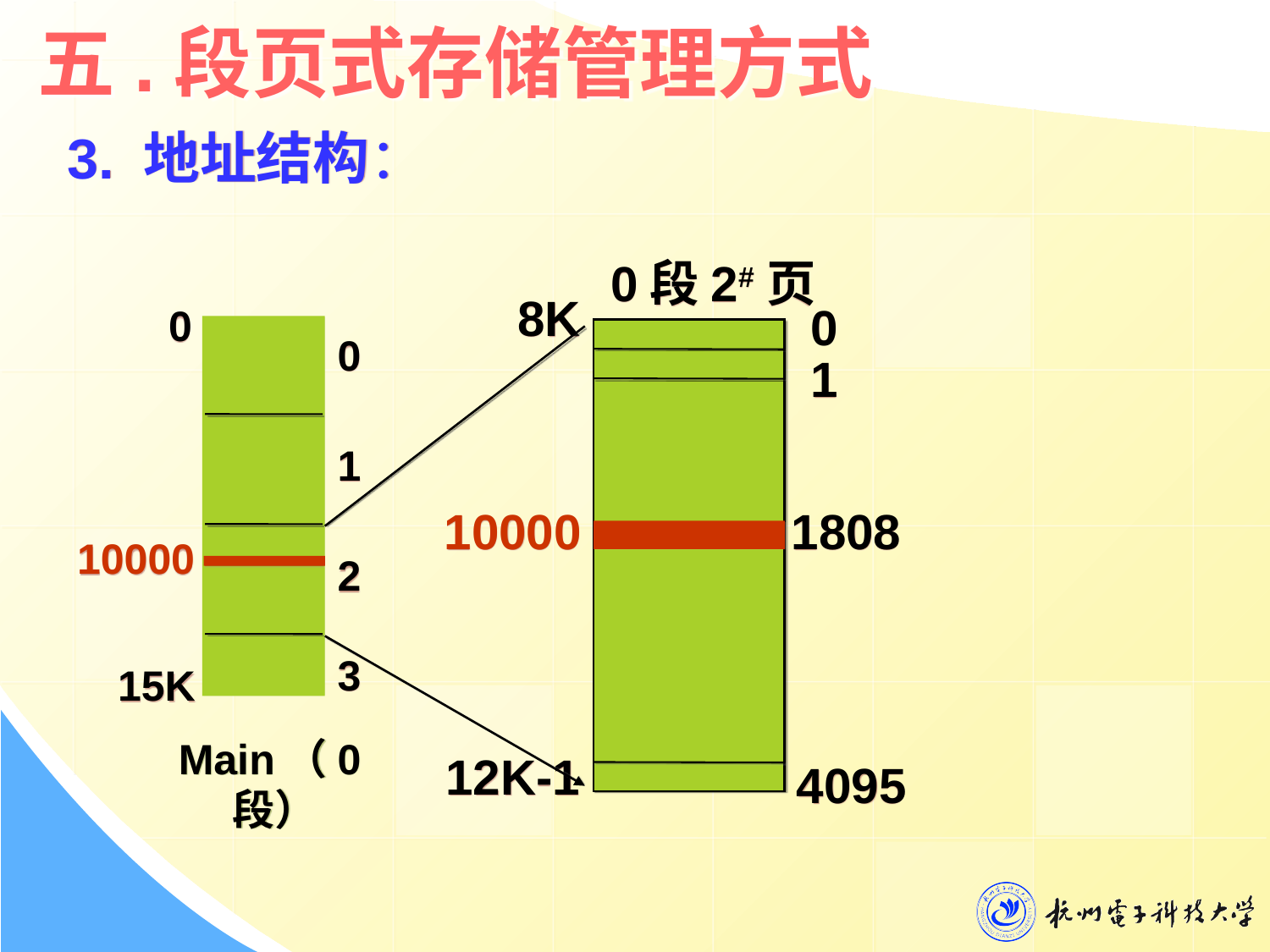

# 五.段页式存储管理方式
3. 地址结构：
0段2#页
8K
0
0

0

1

1
10000
1808

10000
2

3
15K
Main（0段）
12K-1
4095